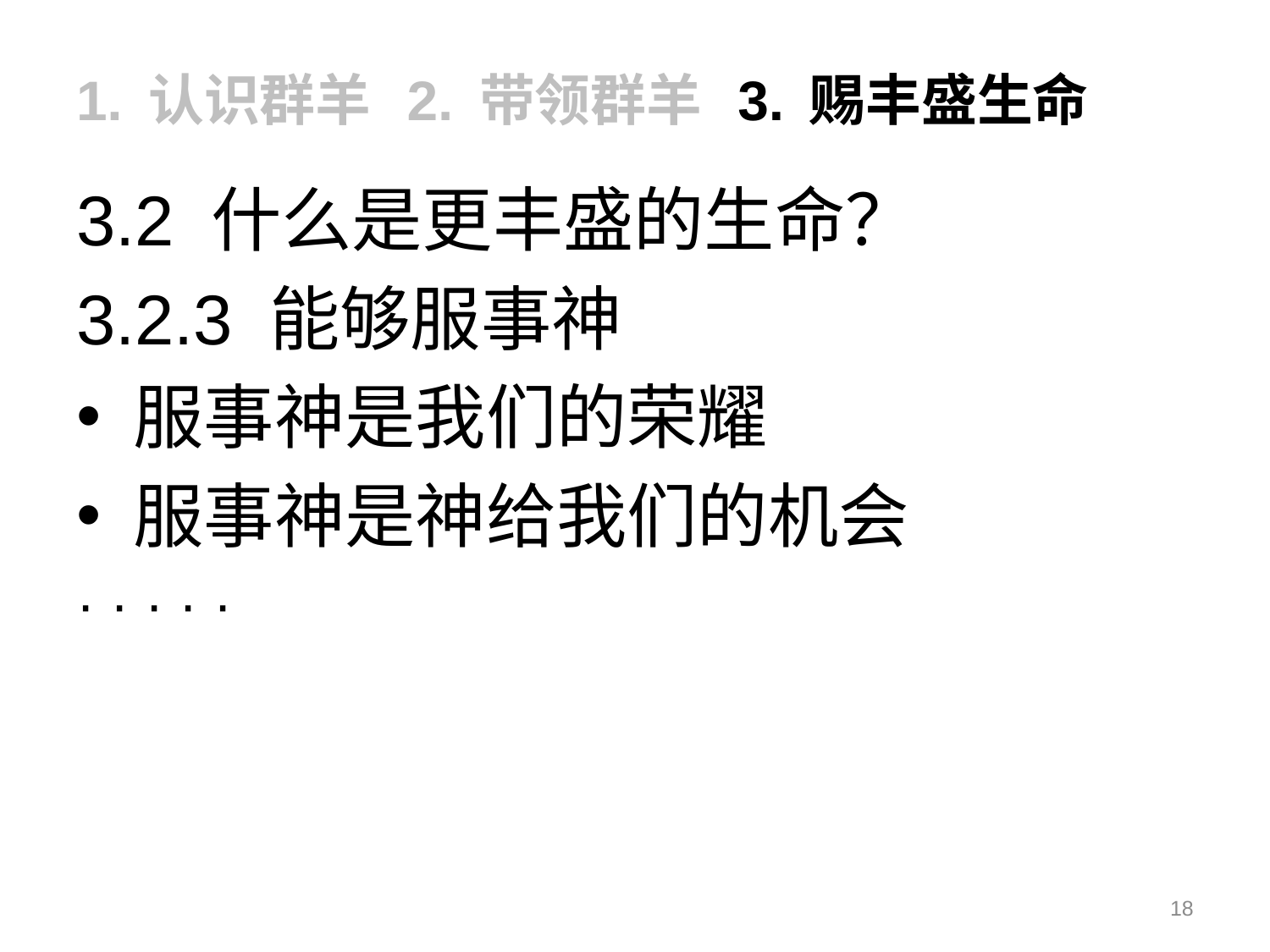

1. 认识群羊  2. 带领群羊  3. 赐丰盛生命
3.2 什么是更丰盛的生命？
3.2.3 能够服事神
 服事神是我们的荣耀
 服事神是神给我们的机会
· · · · ·
18